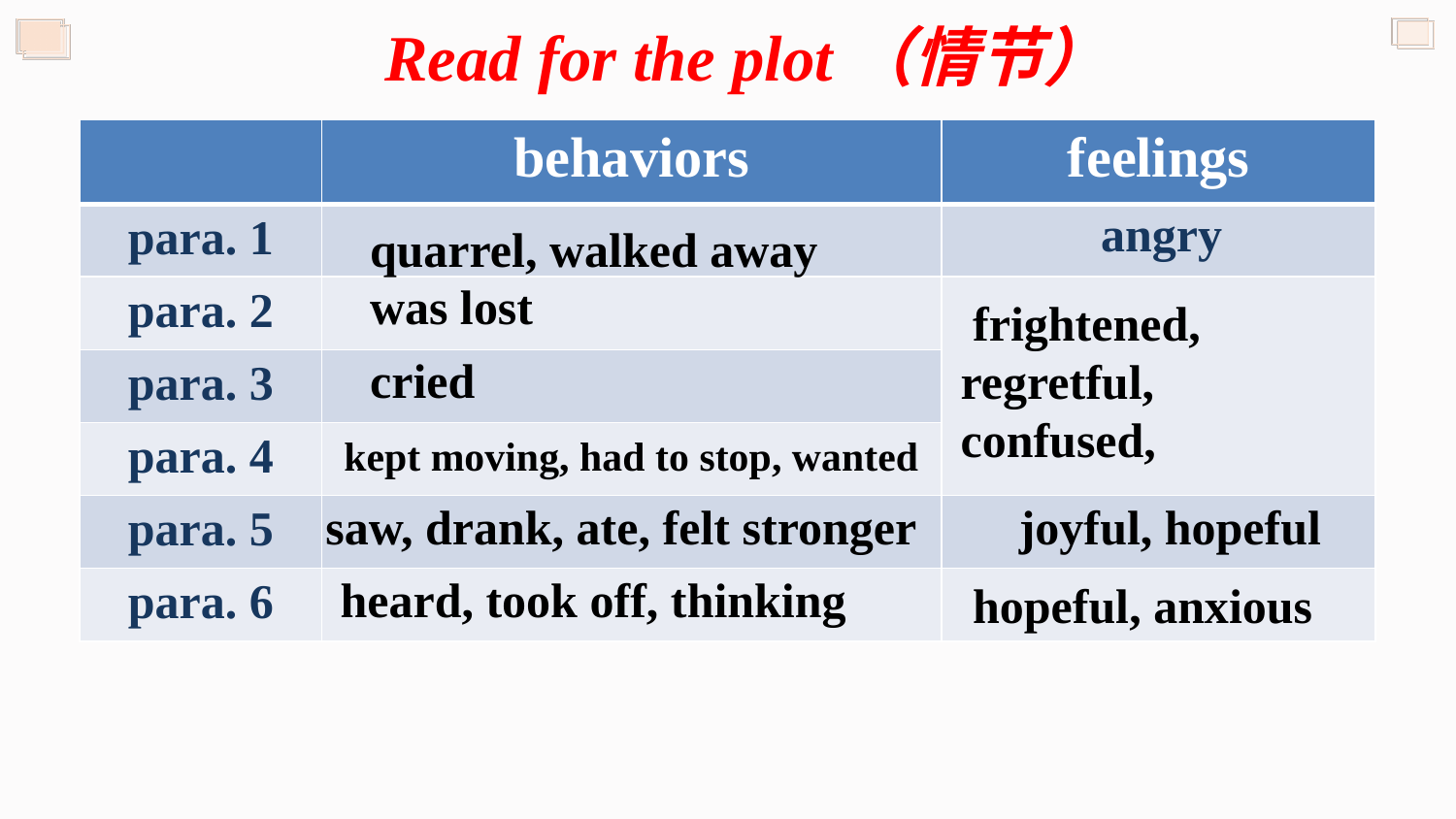

Read for the plot（情节）
|  | behaviors | feelings |
| --- | --- | --- |
| para. 1 |  |  |
| para. 2 |  |  |
| para. 3 |  |  |
| para. 4 |  |  |
| para. 5 |  |  |
| para. 6 |  |  |
angry
quarrel, walked away
was lost
 frightened,
regretful,
confused,
cried
kept moving, had to stop, wanted
 saw, drank, ate, felt stronger
 joyful, hopeful
 heard, took off, thinking
 hopeful, anxious